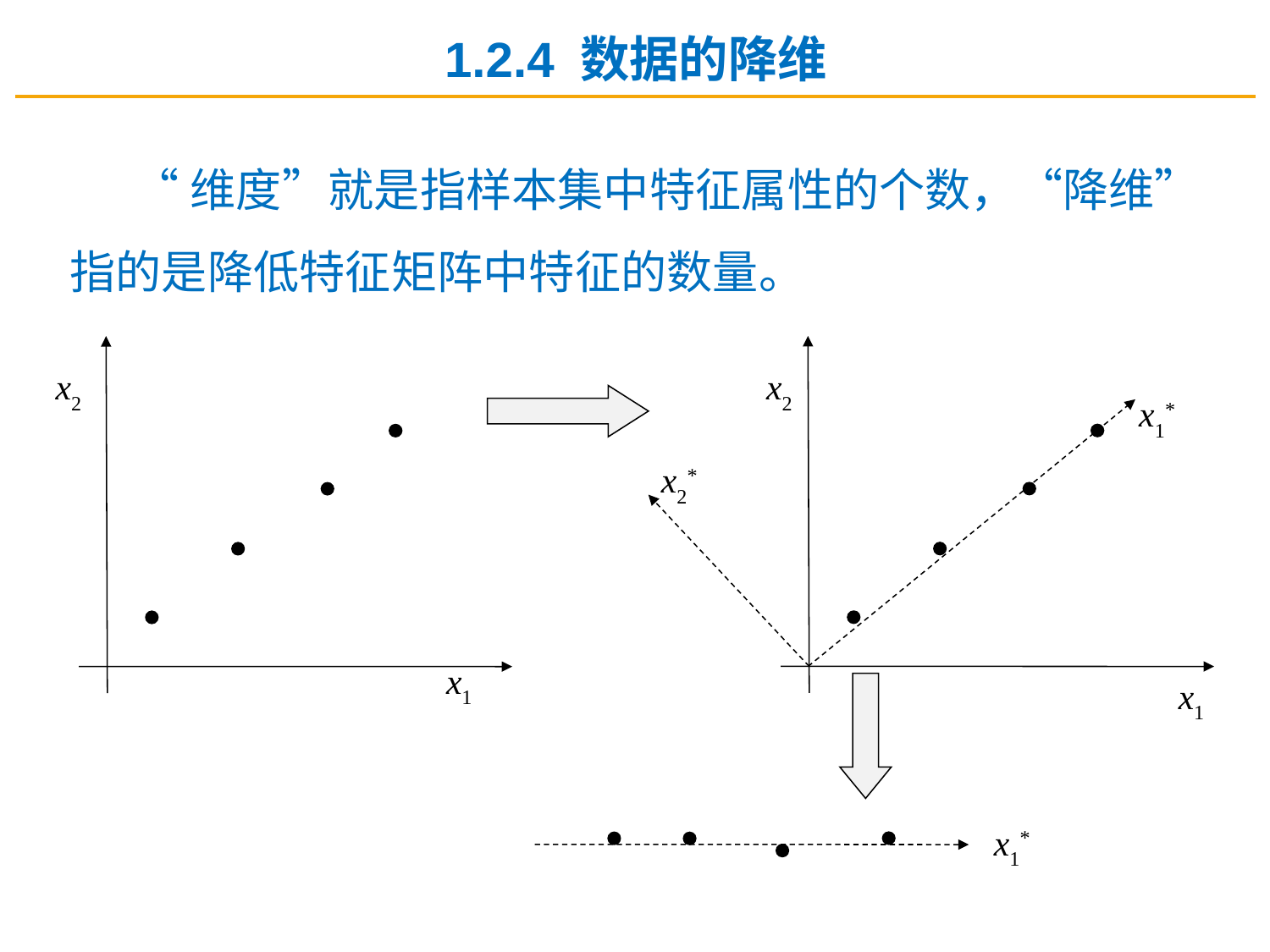

1.2.4 数据的降维
“维度”就是指样本集中特征属性的个数，“降维”指的是降低特征矩阵中特征的数量。

x2
x2

x1*

x2*

x1

x1

x1*